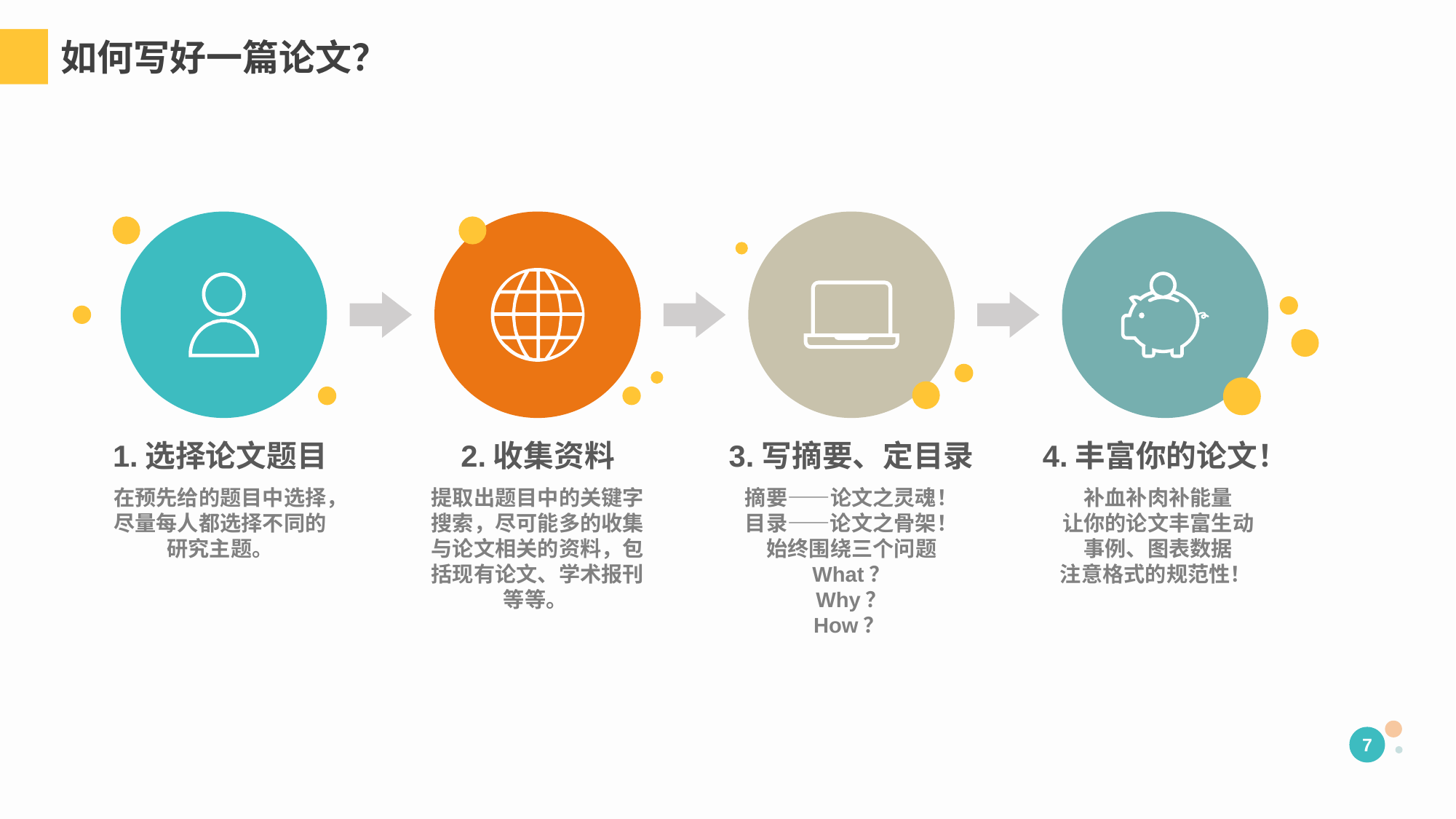

如何写好一篇论文？

1.选择论文题目
在预先给的题目中选择，尽量每人都选择不同的研究主题。
4.丰富你的论文！
补血补肉补能量
让你的论文丰富生动
事例、图表数据
注意格式的规范性！
2.收集资料
提取出题目中的关键字搜索，尽可能多的收集与论文相关的资料，包括现有论文、学术报刊等等。
3.写摘要、定目录
摘要——论文之灵魂！
目录——论文之骨架！
始终围绕三个问题
What？
Why？
How？
7